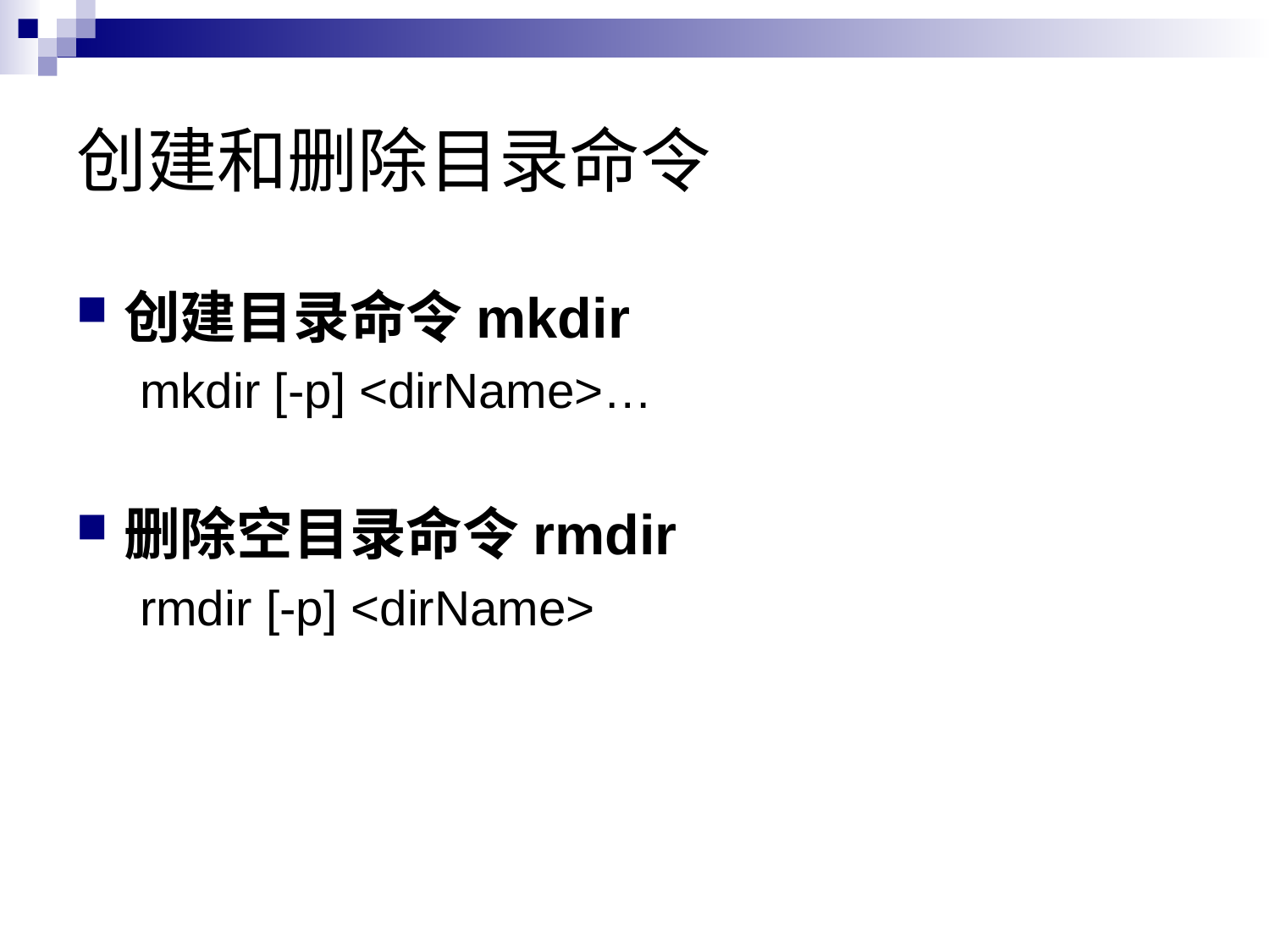

# 创建和删除目录命令
创建目录命令mkdir
mkdir [-p] <dirName>…

删除空目录命令rmdir
rmdir [-p] <dirName>